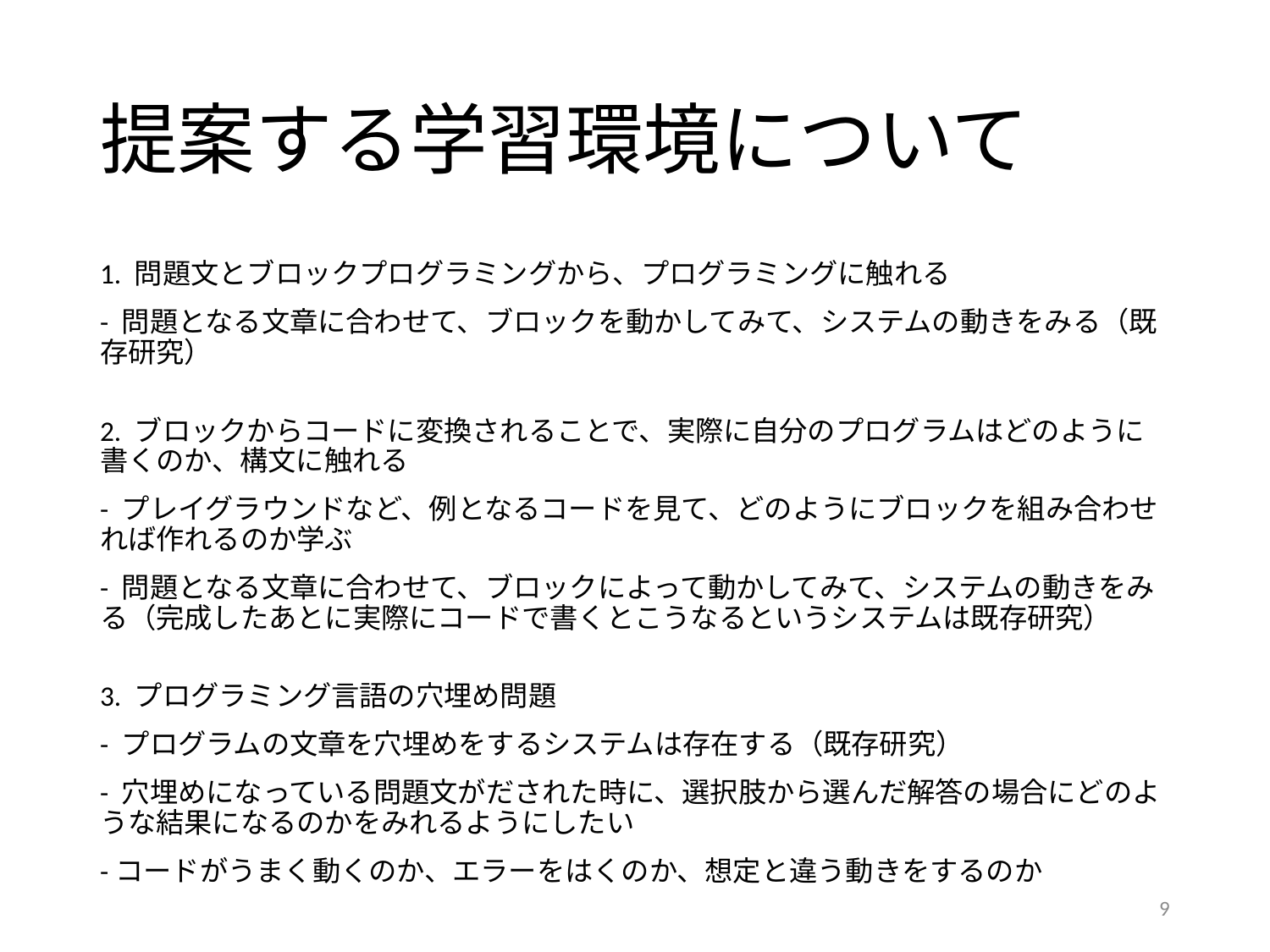

# 提案する学習環境について
1. 問題文とブロックプログラミングから、プログラミングに触れる
- 問題となる文章に合わせて、ブロックを動かしてみて、システムの動きをみる（既存研究）
2. ブロックからコードに変換されることで、実際に自分のプログラムはどのように書くのか、構文に触れる
- プレイグラウンドなど、例となるコードを見て、どのようにブロックを組み合わせれば作れるのか学ぶ
- 問題となる文章に合わせて、ブロックによって動かしてみて、システムの動きをみる（完成したあとに実際にコードで書くとこうなるというシステムは既存研究）
3. プログラミング言語の穴埋め問題
- プログラムの文章を穴埋めをするシステムは存在する（既存研究）
- 穴埋めになっている問題文がだされた時に、選択肢から選んだ解答の場合にどのような結果になるのかをみれるようにしたい
-コードがうまく動くのか、エラーをはくのか、想定と違う動きをするのか

9